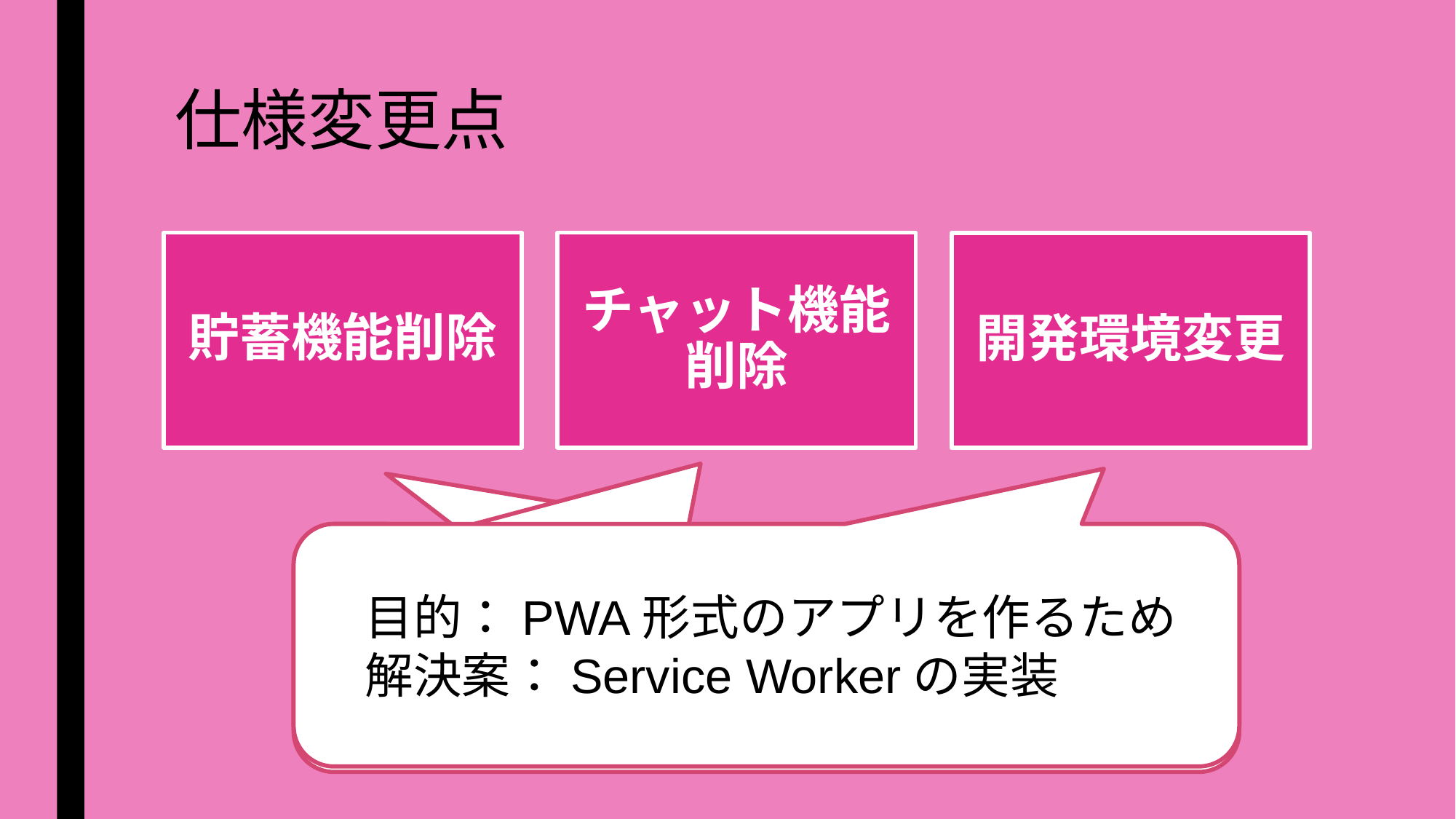

# 仕様変更点
貯蓄機能削除
チャット機能削除
開発環境変更
　目的：貯蓄の意欲を継続させる
　解決案：国ごとの食べ物やお土産を値
　　　　　段付きで表示機能の実装
　目的：PWA形式のアプリを作るため
　解決案：Service Workerの実装
　目的：先生に留学についての質問
　解決案：面談申し込み機能の実装